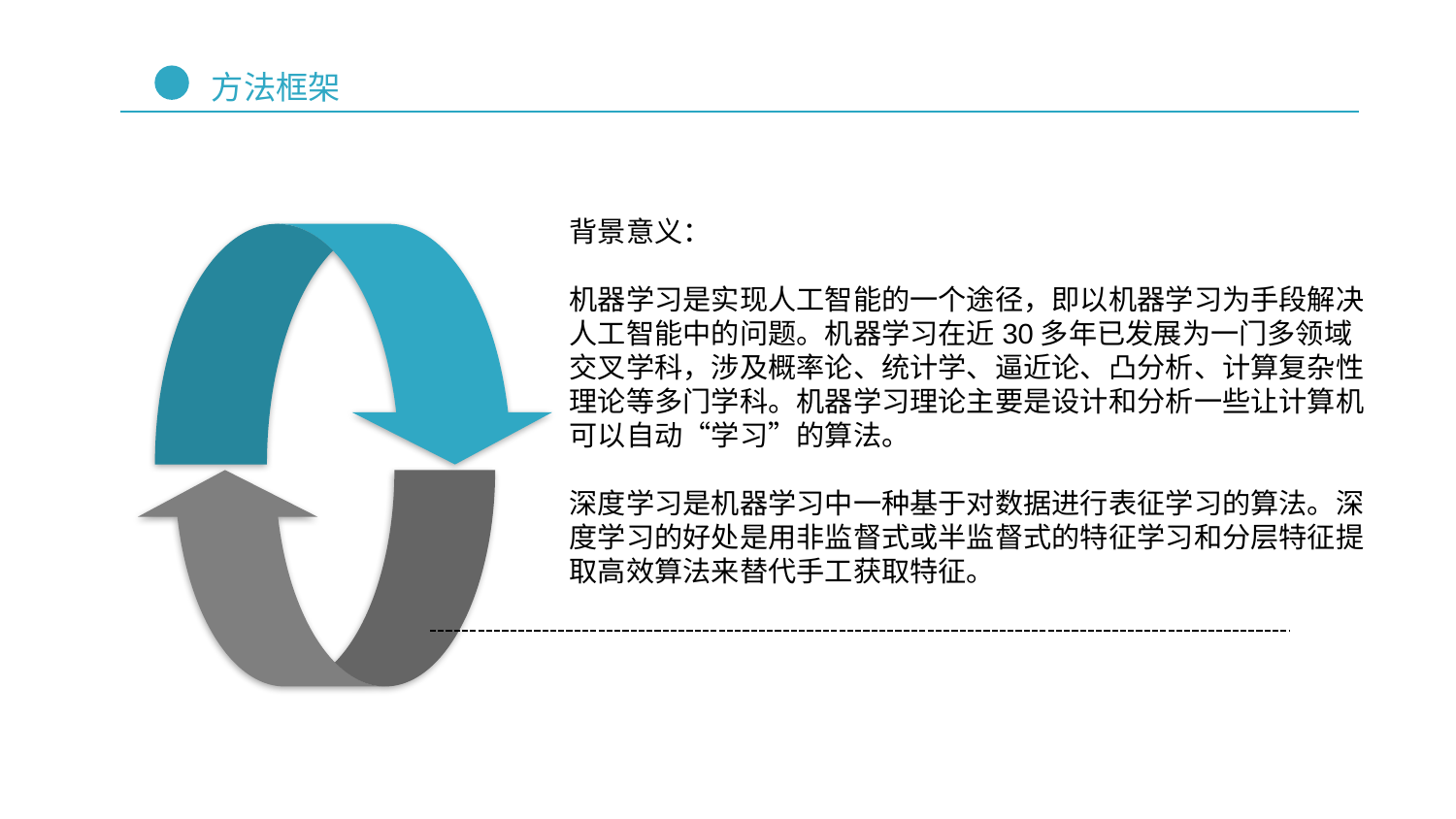

背景意义：

机器学习是实现人工智能的一个途径，即以机器学习为手段解决人工智能中的问题。机器学习在近30多年已发展为一门多领域交叉学科，涉及概率论、统计学、逼近论、凸分析、计算复杂性理论等多门学科。机器学习理论主要是设计和分析一些让计算机可以自动“学习”的算法。

深度学习是机器学习中一种基于对数据进行表征学习的算法。深度学习的好处是用非监督式或半监督式的特征学习和分层特征提取高效算法来替代手工获取特征。